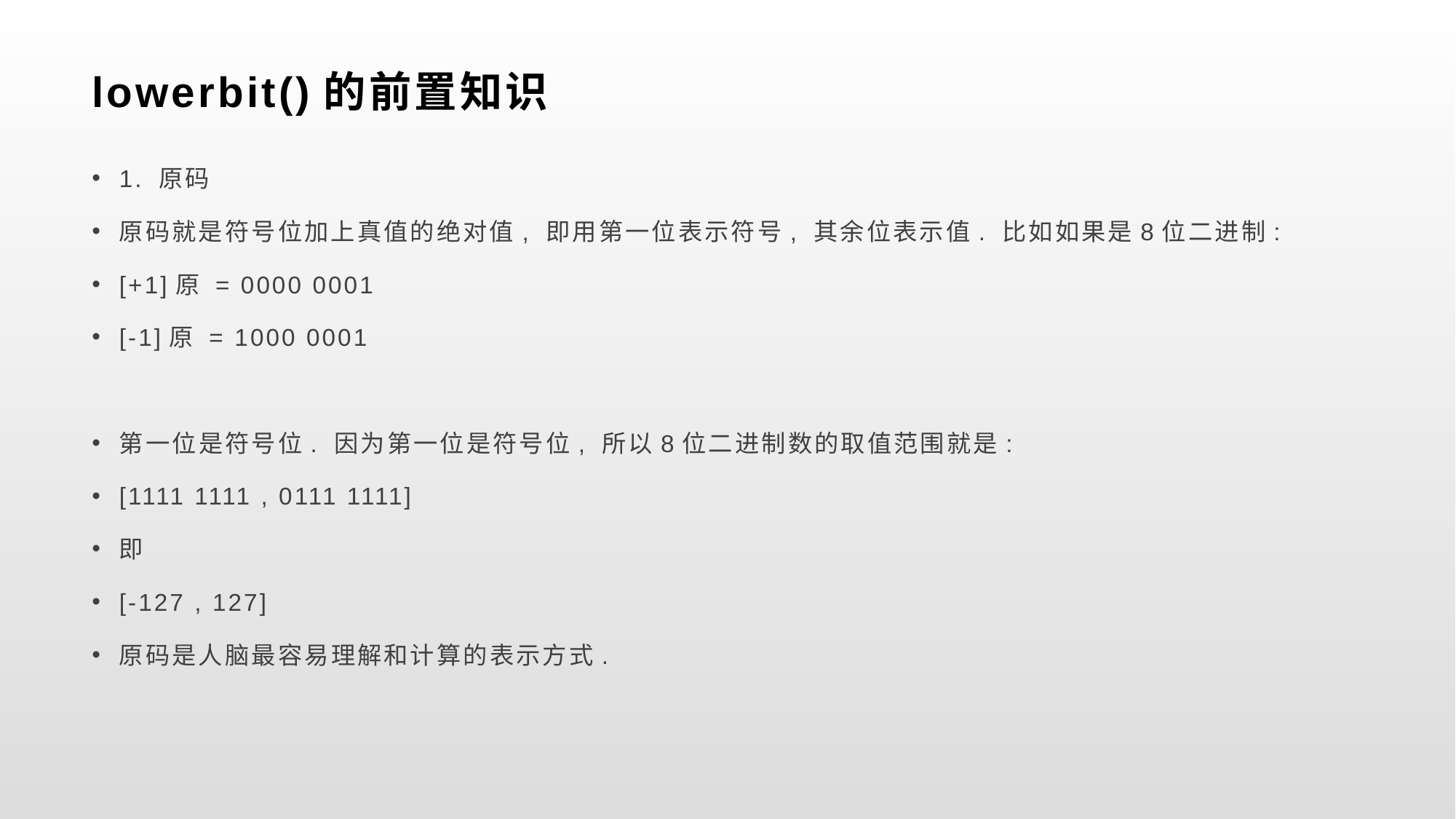

# lowerbit()的前置知识
1. 原码
原码就是符号位加上真值的绝对值, 即用第一位表示符号, 其余位表示值. 比如如果是8位二进制:
[+1]原 = 0000 0001
[-1]原 = 1000 0001

第一位是符号位. 因为第一位是符号位, 所以8位二进制数的取值范围就是:
[1111 1111 , 0111 1111]
即
[-127 , 127]
原码是人脑最容易理解和计算的表示方式.